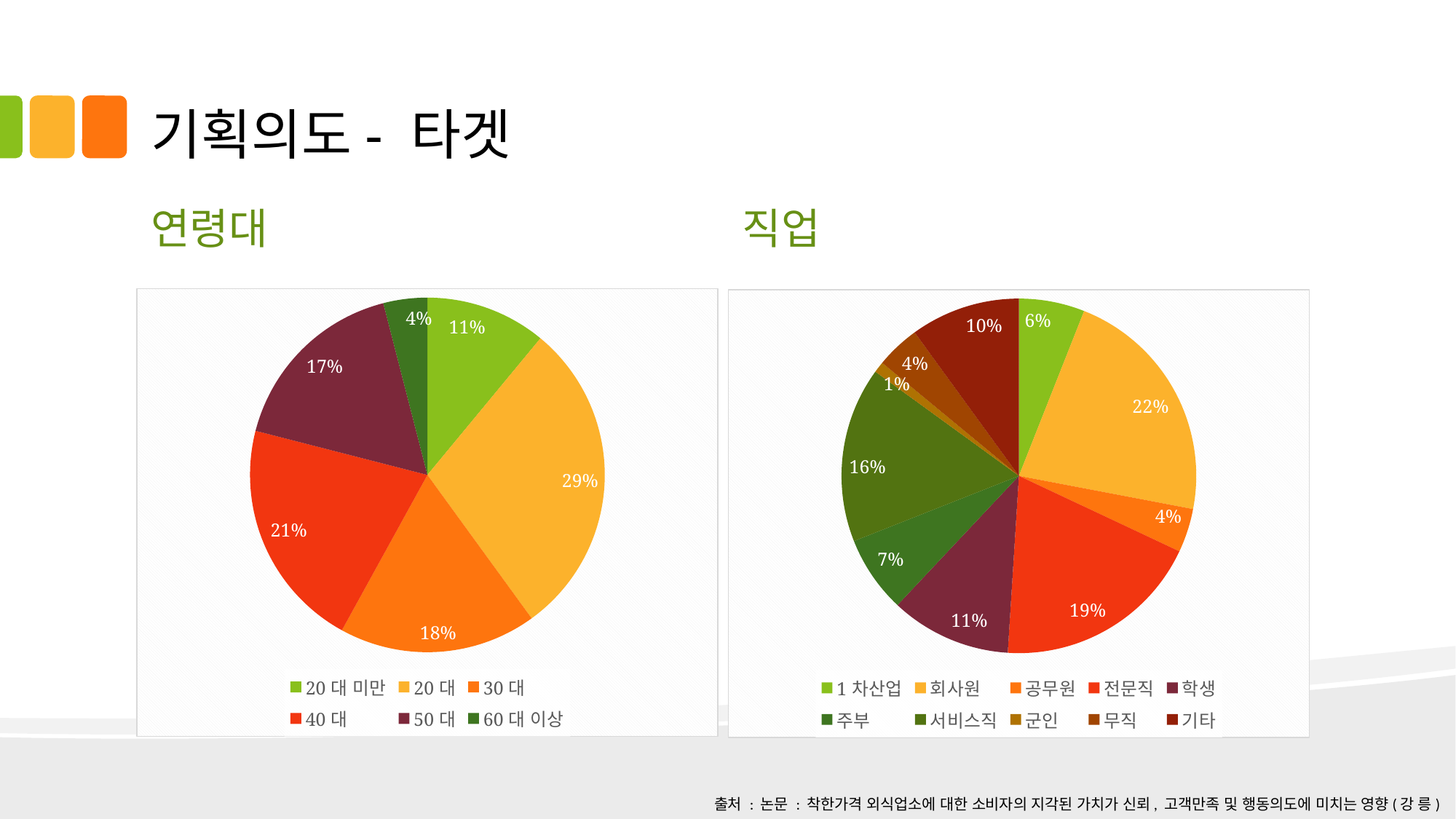

# 기획의도- 타겟
연령대
직업

### Chart

| Category | 연령대 |
|---|---|
| 20대 미만 | 11.0 |
| 20대 | 29.0 |
| 30대 | 18.0 |
| 40대 | 21.0 |
| 50대 | 17.0 |
| 60대 이상 | 4.0 |

### Chart

| Category | 직업 |
|---|---|
| 1차산업 | 6.0 |
| 회사원 | 22.0 |
| 공무원 | 4.0 |
| 전문직 | 19.0 |
| 학생 | 11.0 |
| 주부 | 7.0 |
| 서비스직 | 16.0 |
| 군인 | 1.0 |
| 무직 | 4.0 |
| 기타 | 10.0 |
출처 : 논문 : 착한가격 외식업소에 대한 소비자의 지각된 가치가 신뢰, 고객만족 및 행동의도에 미치는 영향(강 릉)